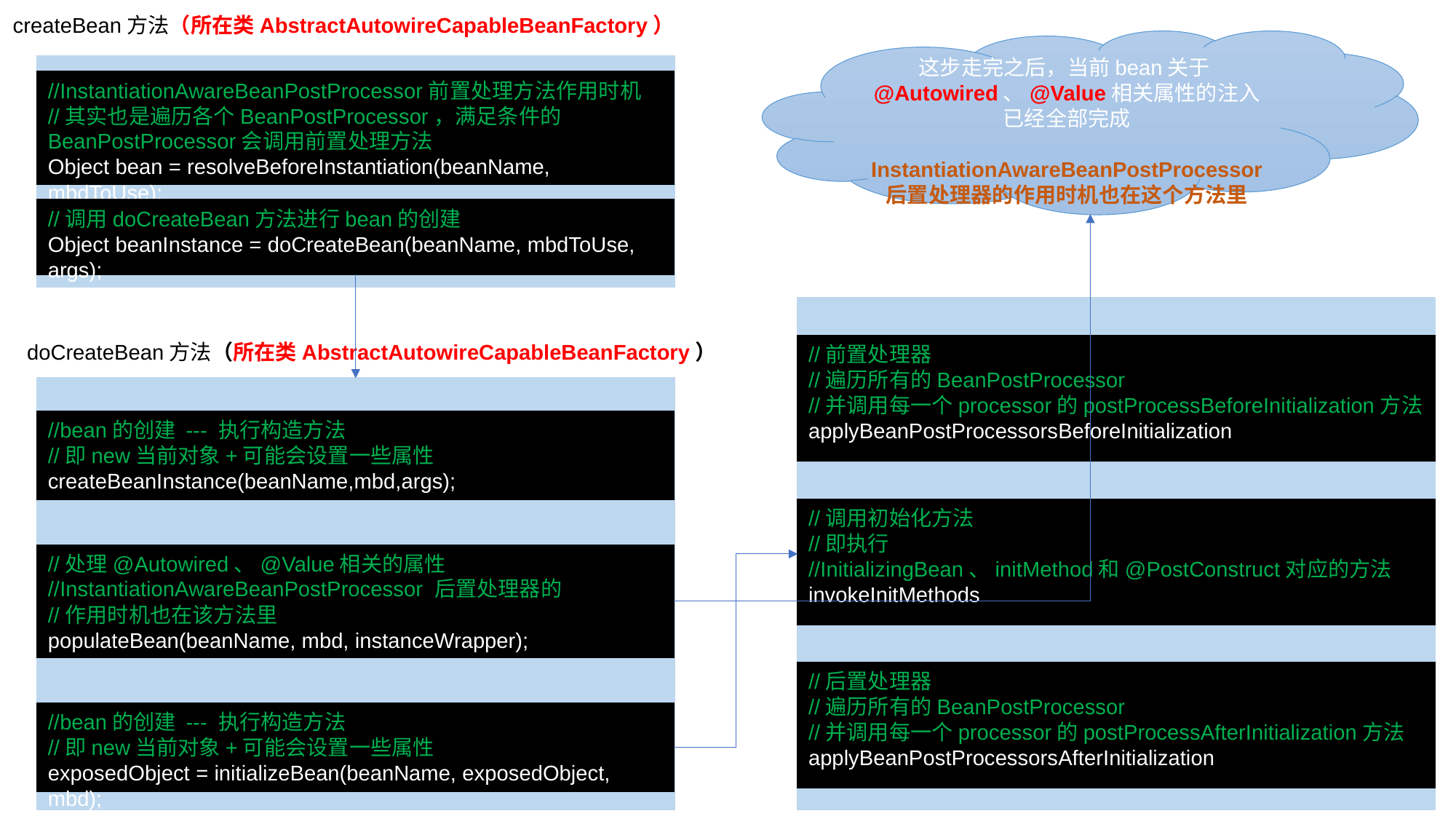

createBean方法（所在类AbstractAutowireCapableBeanFactory）

这步走完之后，当前bean关于@Autowired、@Value相关属性的注入已经全部完成

InstantiationAwareBeanPostProcessor 后置处理器的作用时机也在这个方法里

//InstantiationAwareBeanPostProcessor前置处理方法作用时机
//其实也是遍历各个BeanPostProcessor，满足条件的BeanPostProcessor会调用前置处理方法
Object bean = resolveBeforeInstantiation(beanName, mbdToUse);
//调用doCreateBean方法进行bean的创建
Object beanInstance = doCreateBean(beanName, mbdToUse, args);

doCreateBean方法（所在类AbstractAutowireCapableBeanFactory）
//前置处理器
//遍历所有的BeanPostProcessor
//并调用每一个processor的postProcessBeforeInitialization方法
applyBeanPostProcessorsBeforeInitialization
·
//bean的创建 --- 执行构造方法
//即new当前对象+可能会设置一些属性
createBeanInstance(beanName,mbd,args);
//调用初始化方法
//即执行
//InitializingBean、initMethod和@PostConstruct对应的方法
invokeInitMethods
//处理@Autowired、@Value相关的属性
//InstantiationAwareBeanPostProcessor 后置处理器的
//作用时机也在该方法里
populateBean(beanName, mbd, instanceWrapper);
//后置处理器
//遍历所有的BeanPostProcessor
//并调用每一个processor的postProcessAfterInitialization方法
applyBeanPostProcessorsAfterInitialization
//bean的创建 --- 执行构造方法
//即new当前对象+可能会设置一些属性
exposedObject = initializeBean(beanName, exposedObject, mbd);